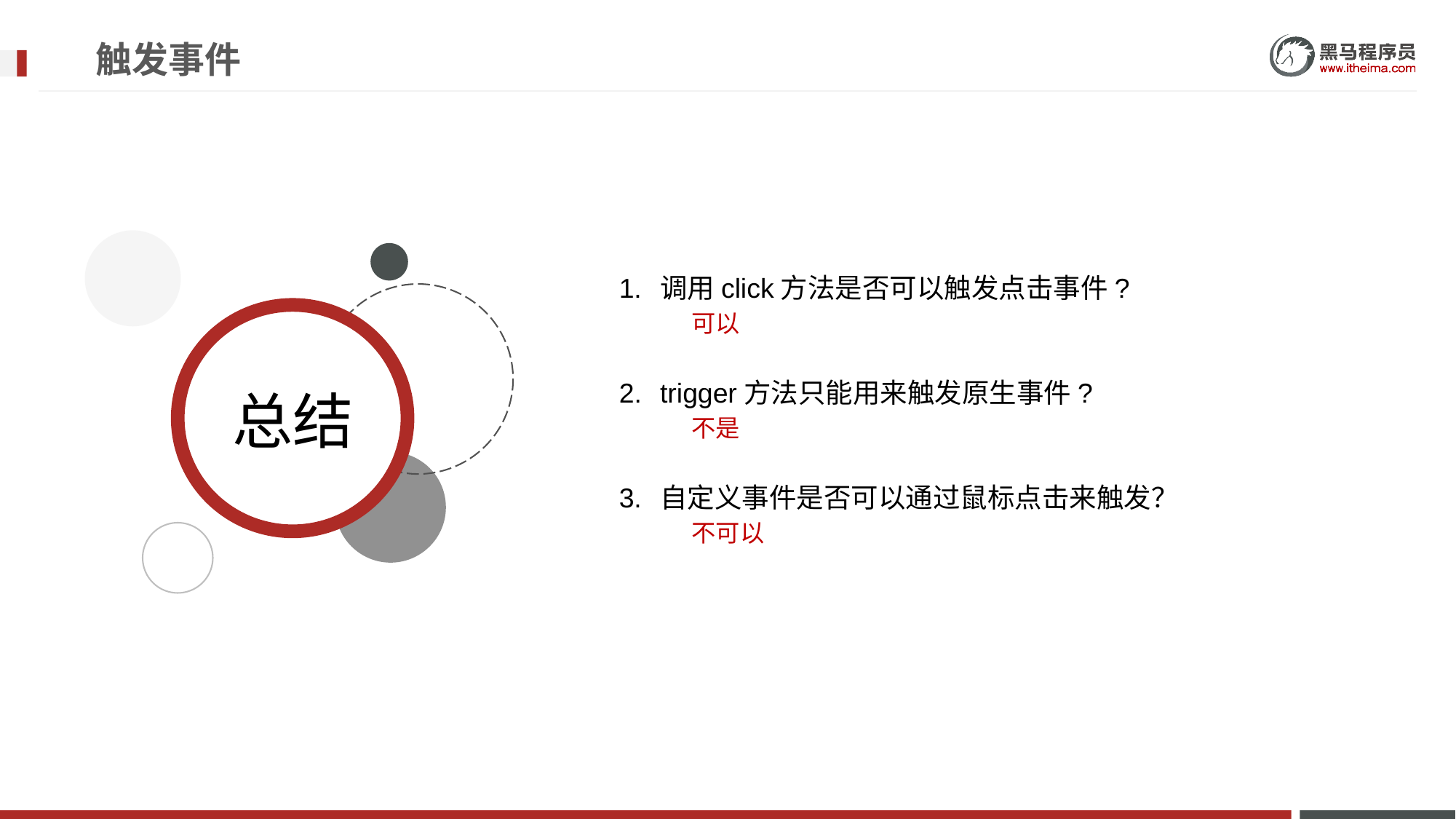

# 触发事件
调用click方法是否可以触发点击事件?
可以
trigger方法只能用来触发原生事件?
不是
自定义事件是否可以通过鼠标点击来触发？
不可以